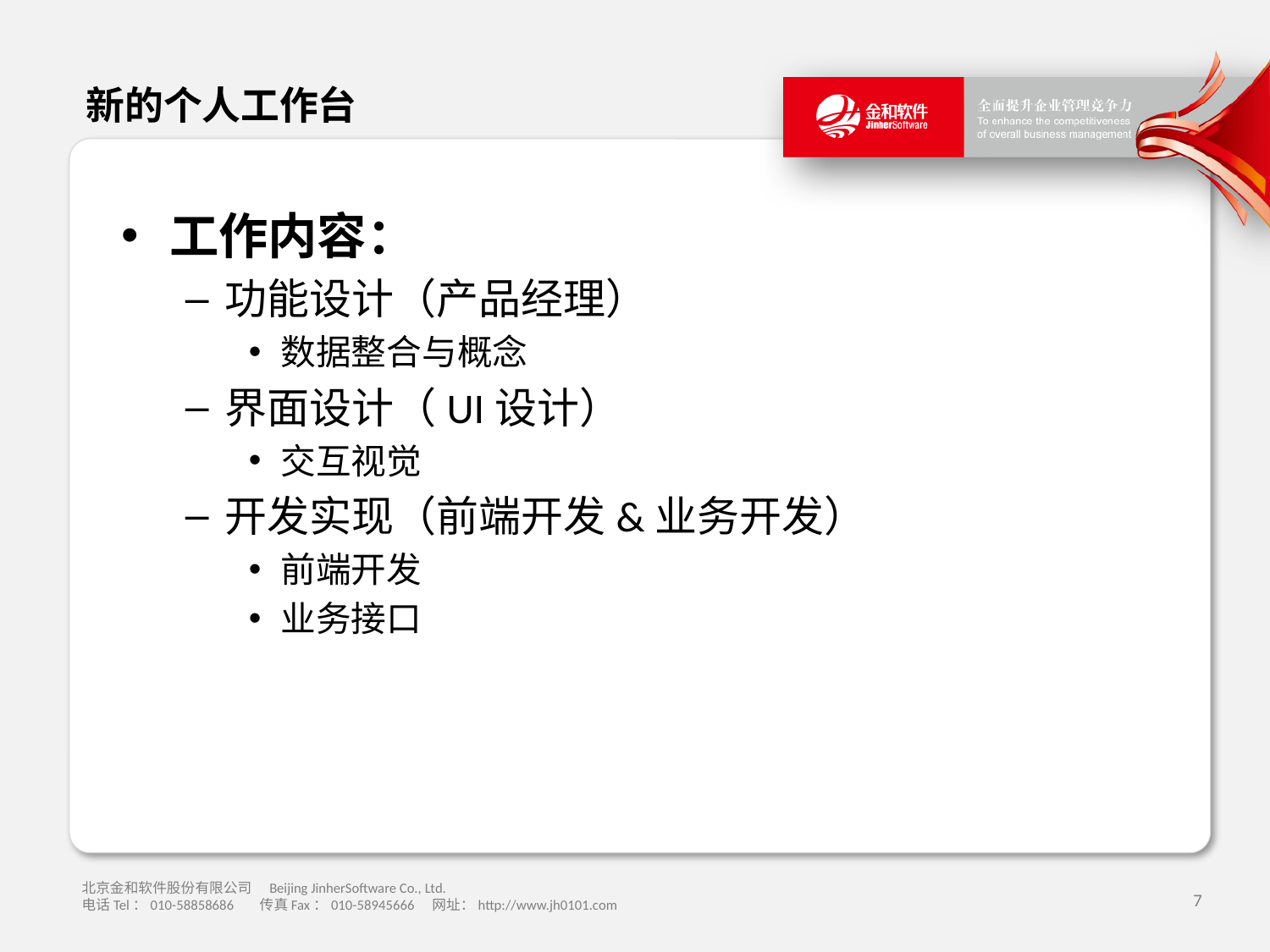

# 新的个人工作台
工作内容：
功能设计（产品经理）
数据整合与概念
界面设计（UI设计）
交互视觉
开发实现（前端开发&业务开发）
前端开发
业务接口